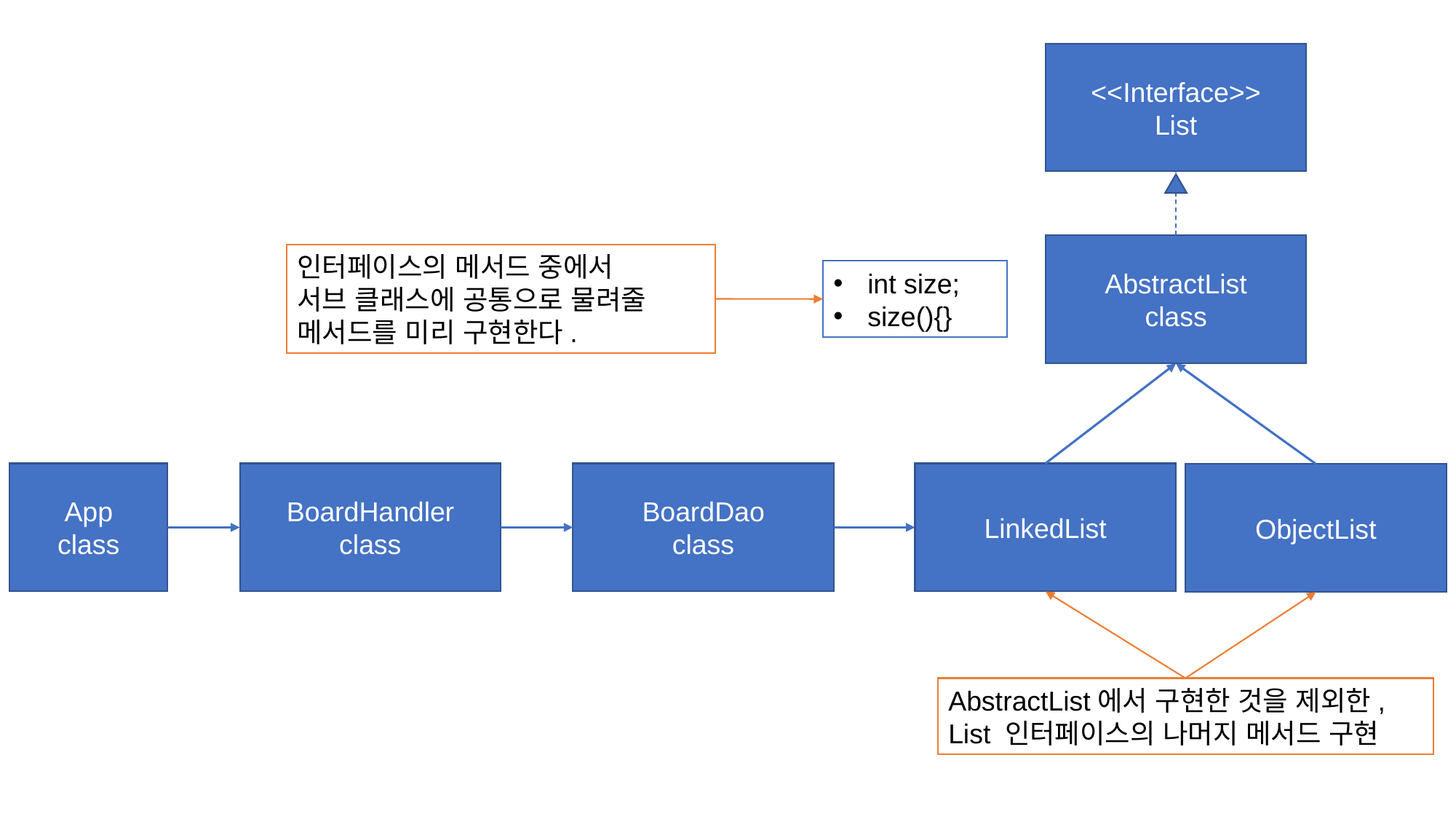

<<Interface>>
List

AbstractList
class
인터페이스의 메서드 중에서
서브 클래스에 공통으로 물려줄
메서드를 미리 구현한다.
int size;
size(){}
App
class
BoardHandler
class
BoardDao
class
LinkedList
ObjectList
AbstractList에서 구현한 것을 제외한,
List 인터페이스의 나머지 메서드 구현